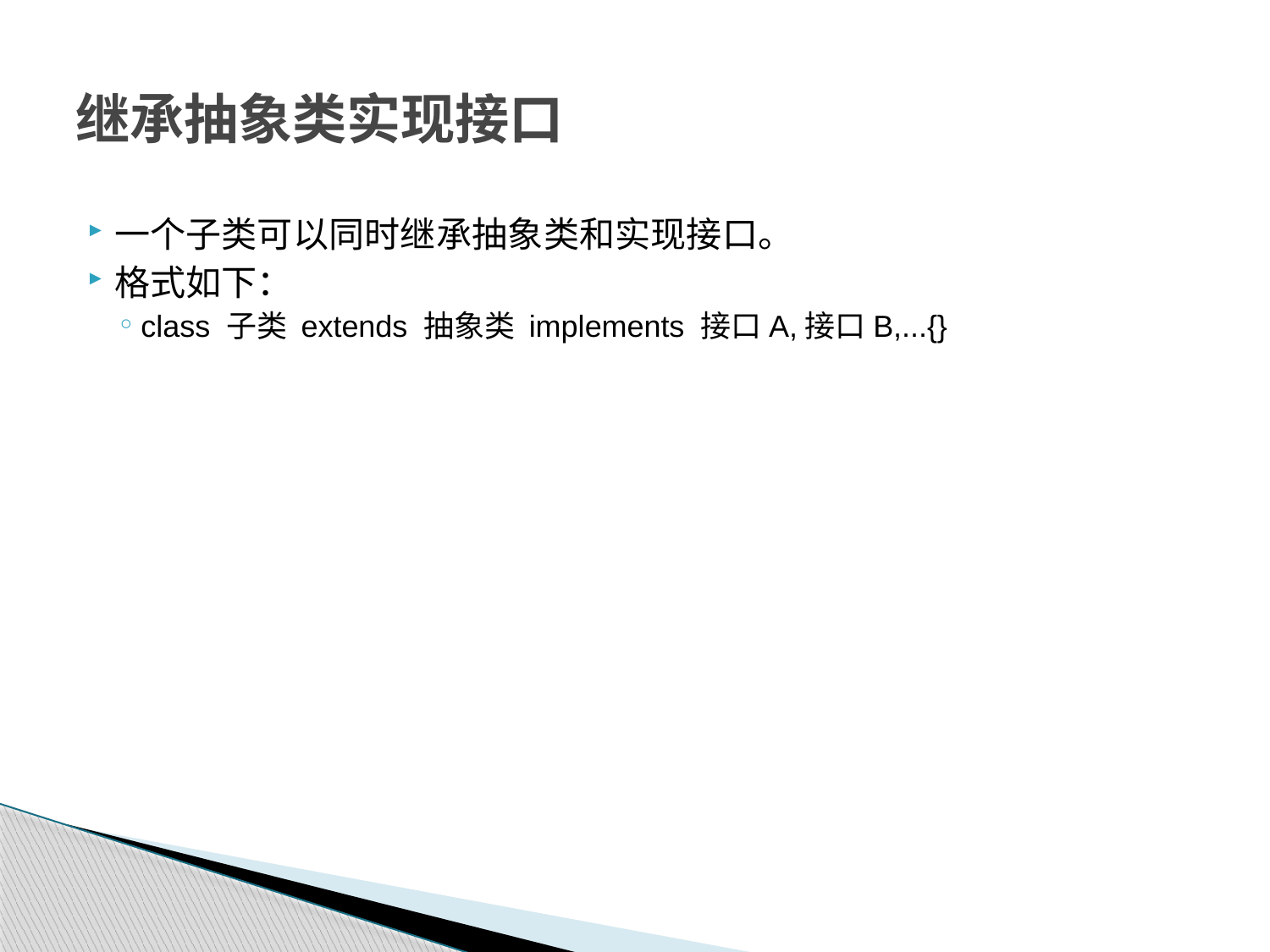

# 继承抽象类实现接口
一个子类可以同时继承抽象类和实现接口。
格式如下：
class 子类 extends 抽象类 implements 接口A,接口B,...{}